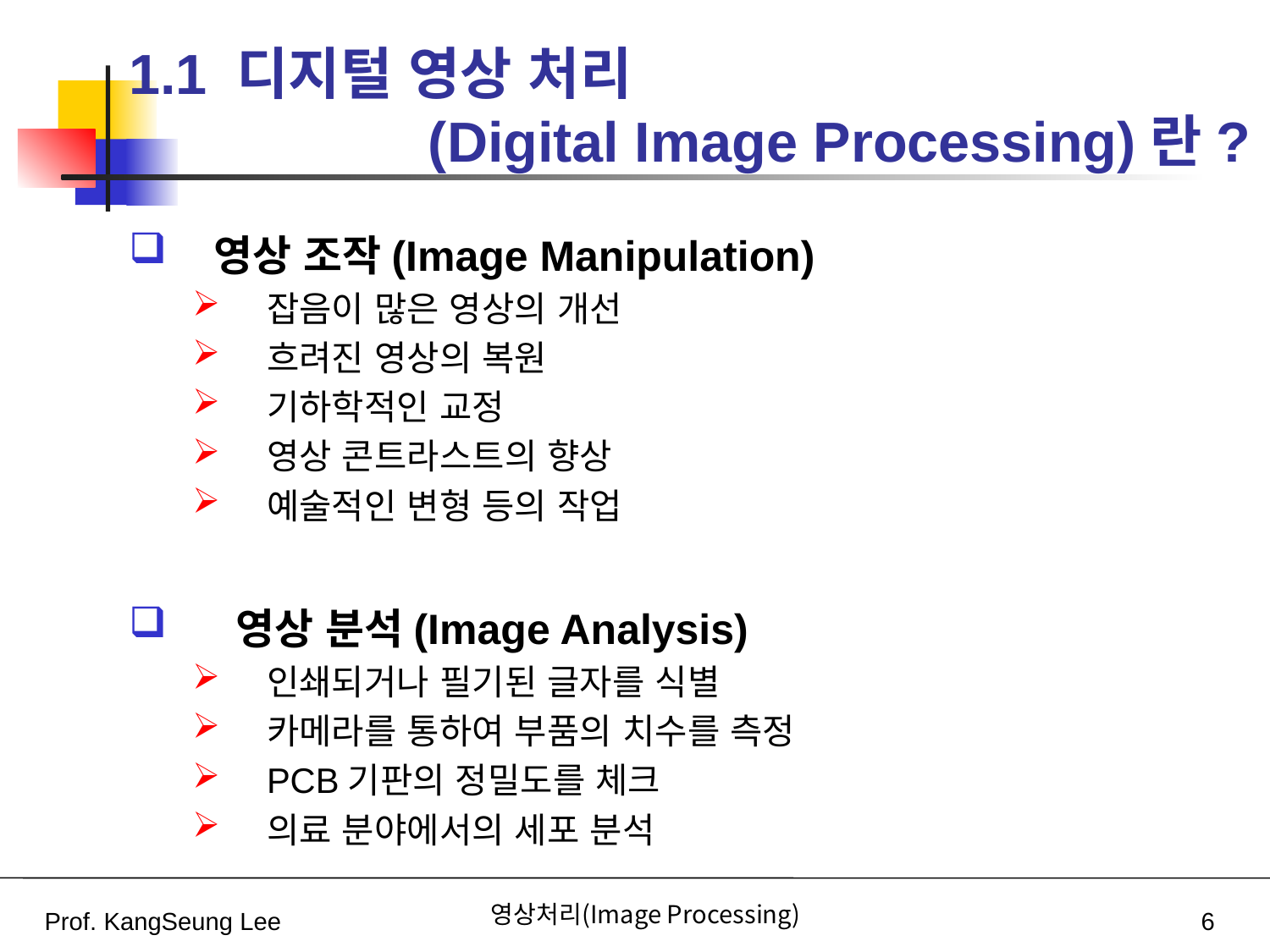

# 1.1 디지털 영상 처리 (Digital Image Processing)란?
영상 조작(Image Manipulation)
잡음이 많은 영상의 개선
흐려진 영상의 복원
기하학적인 교정
영상 콘트라스트의 향상
예술적인 변형 등의 작업

 영상 분석(Image Analysis)
인쇄되거나 필기된 글자를 식별
카메라를 통하여 부품의 치수를 측정
PCB기판의 정밀도를 체크
의료 분야에서의 세포 분석
Prof. KangSeung Lee
영상처리(Image Processing)
6